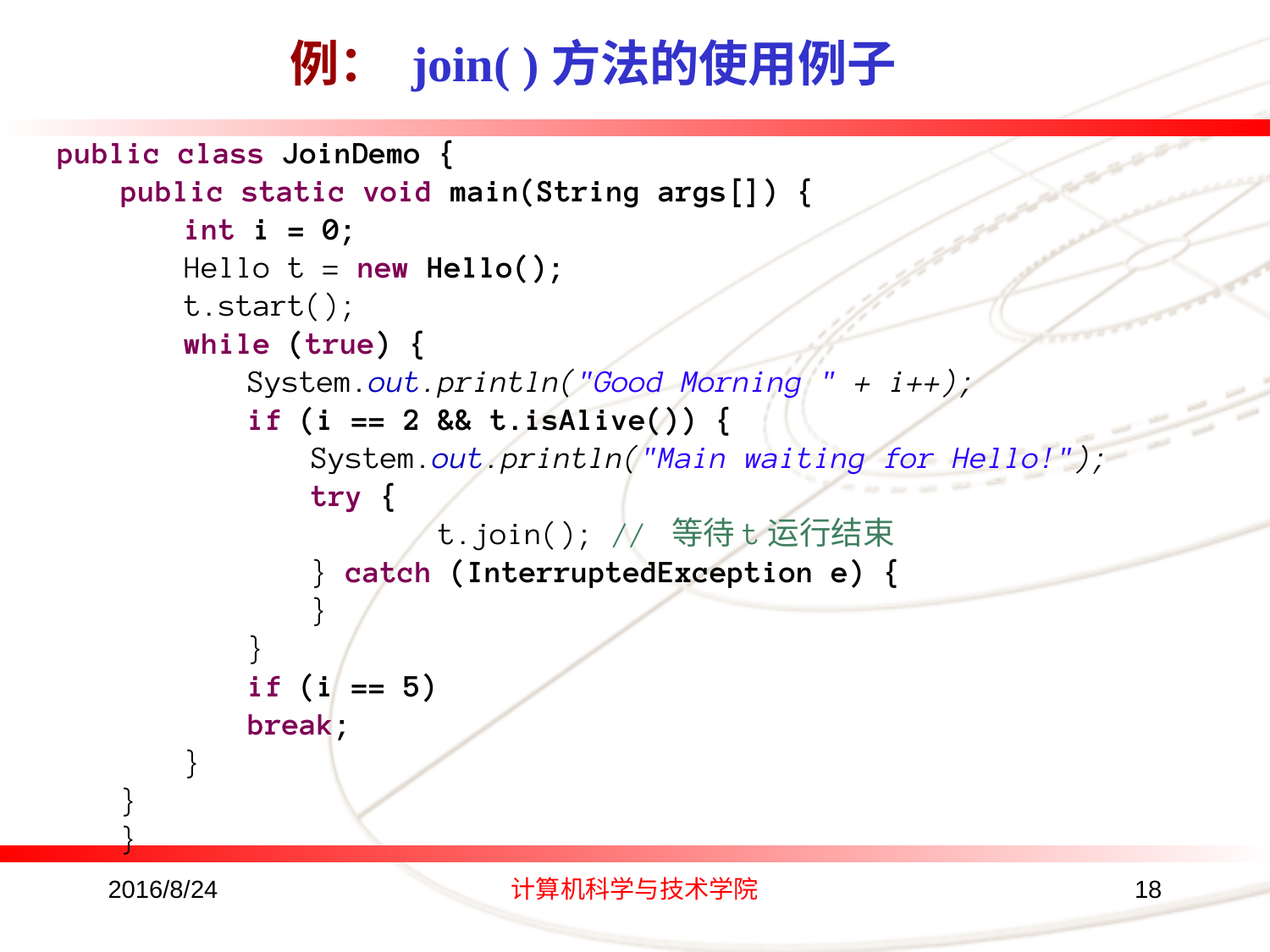

例： join( )方法的使用例子
public class JoinDemo {
public static void main(String args[]) {
int i = 0;
Hello t = new Hello();
t.start();
while (true) {
System.out.println("Good Morning " + i++);
if (i == 2 && t.isAlive()) {
System.out.println("Main waiting for Hello!");
try {
	t.join(); // 等待t运行结束
} catch (InterruptedException e) {
}
}
if (i == 5)
break;
}
}
}
2016/8/24
计算机科学与技术学院
18